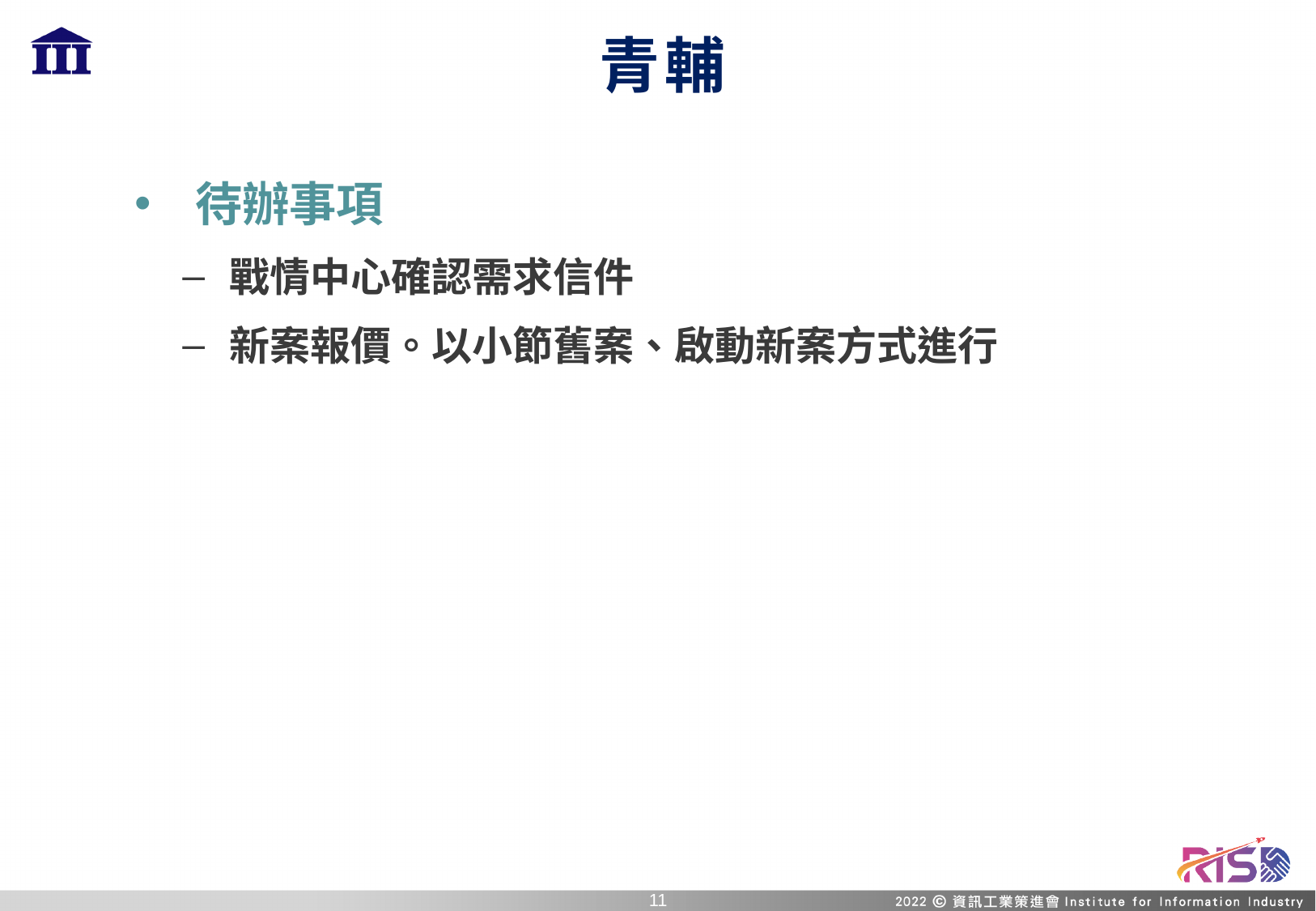

# 青輔
待辦事項
戰情中心確認需求信件
新案報價。以小節舊案、啟動新案方式進行
11